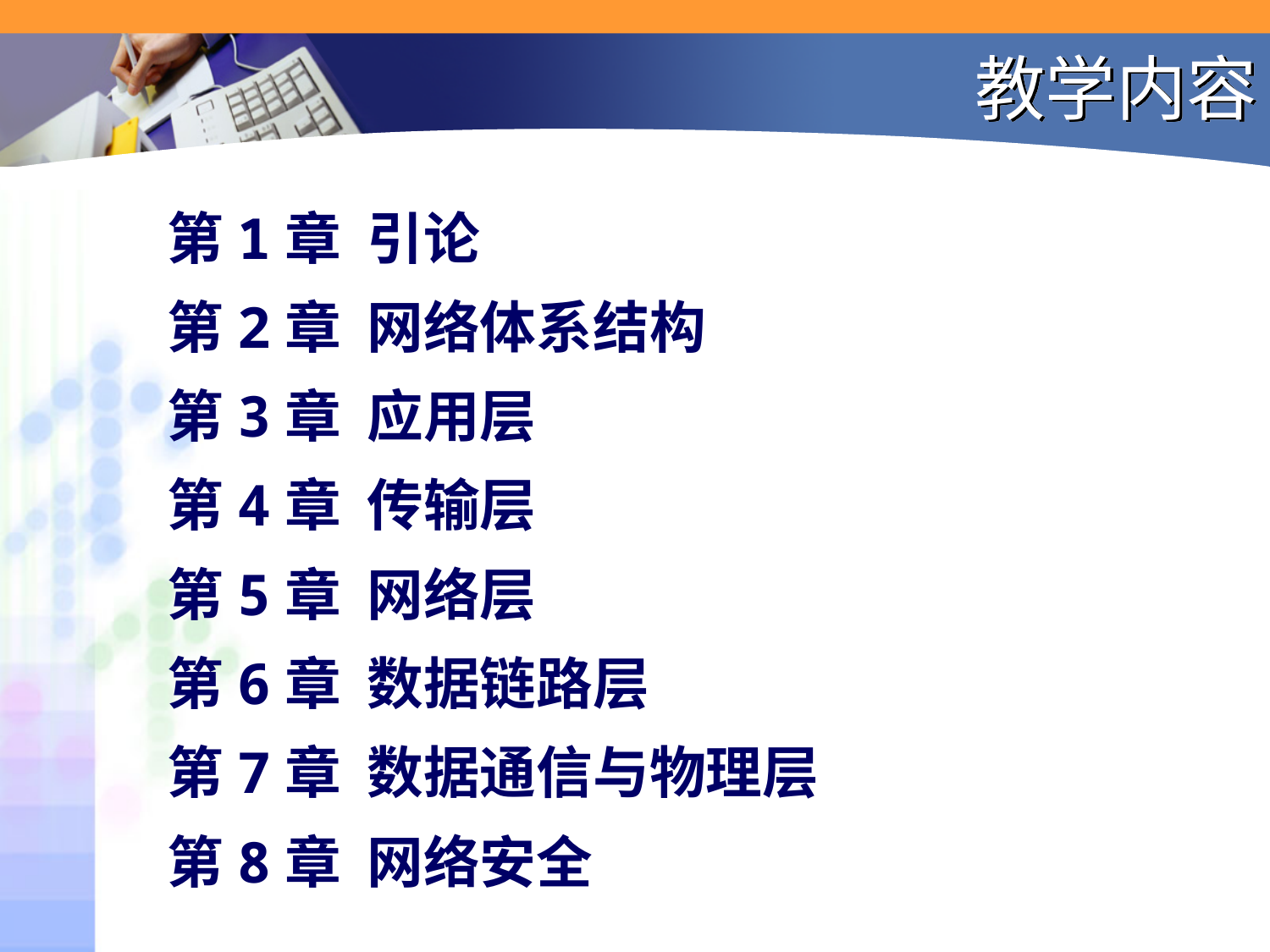

# 教学内容
第1章  引论
第2章  网络体系结构
第3章  应用层
第4章  传输层
第5章  网络层
第6章  数据链路层
第7章  数据通信与物理层
第8章  网络安全